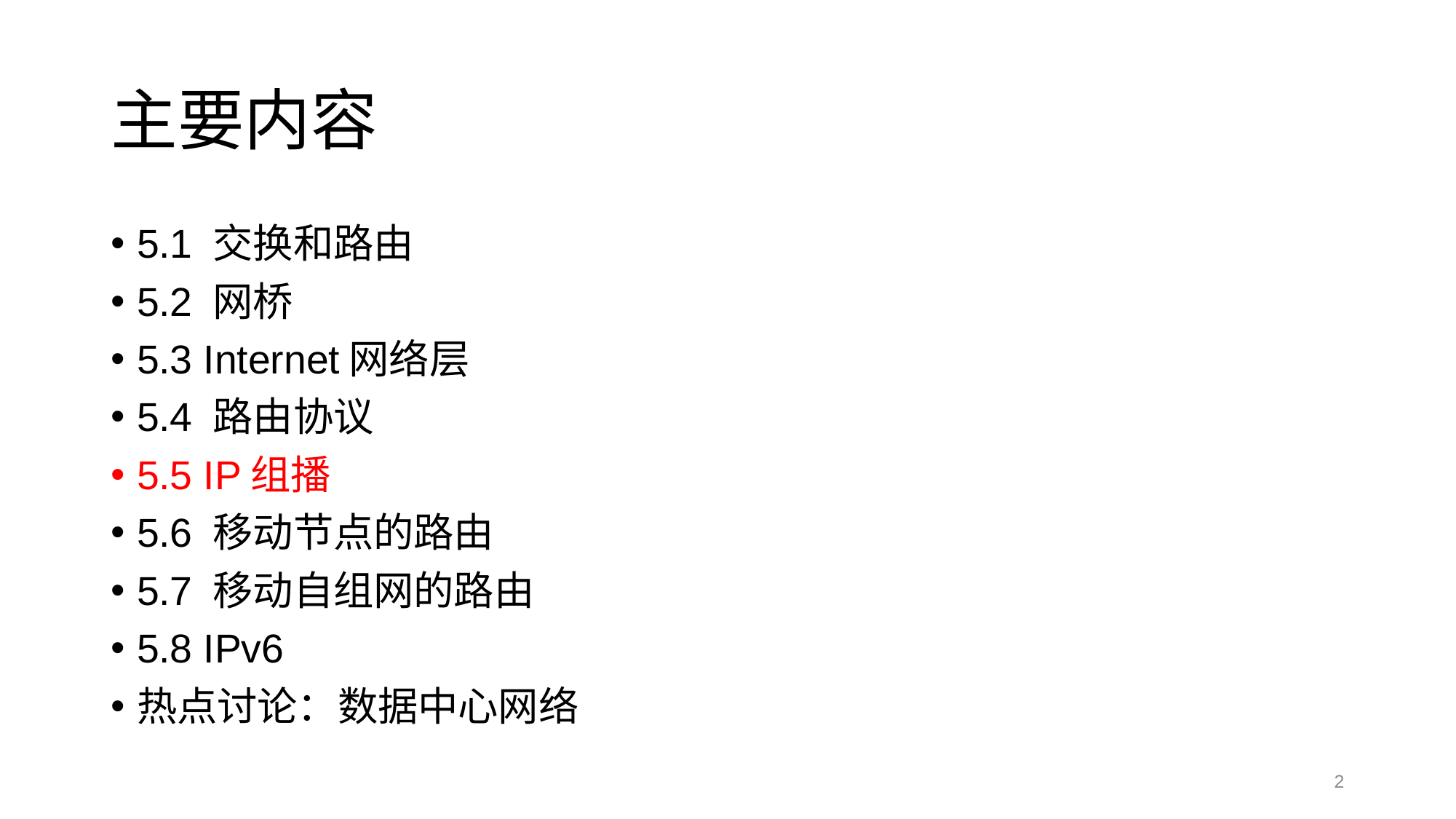

# 主要内容
5.1 交换和路由
5.2 网桥
5.3 Internet网络层
5.4 路由协议
5.5 IP组播
5.6 移动节点的路由
5.7 移动自组网的路由
5.8 IPv6
热点讨论：数据中心网络
2